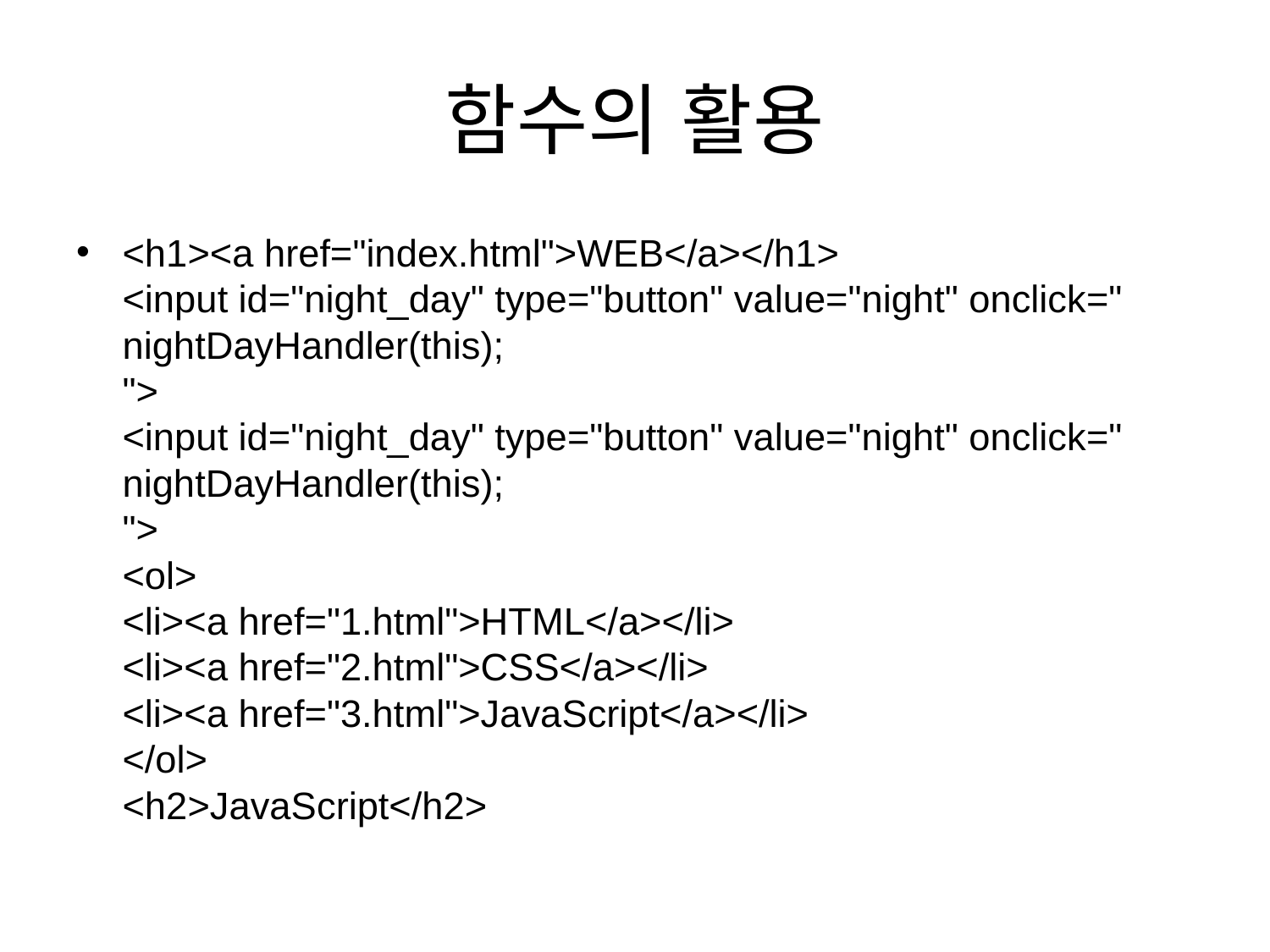

# 함수의 활용
<h1><a href="index.html">WEB</a></h1>
<input id="night_day" type="button" value="night" onclick="
nightDayHandler(this);
">
<input id="night_day" type="button" value="night" onclick="
nightDayHandler(this);
">
<ol>
<li><a href="1.html">HTML</a></li>
<li><a href="2.html">CSS</a></li>
<li><a href="3.html">JavaScript</a></li>
</ol>
<h2>JavaScript</h2>